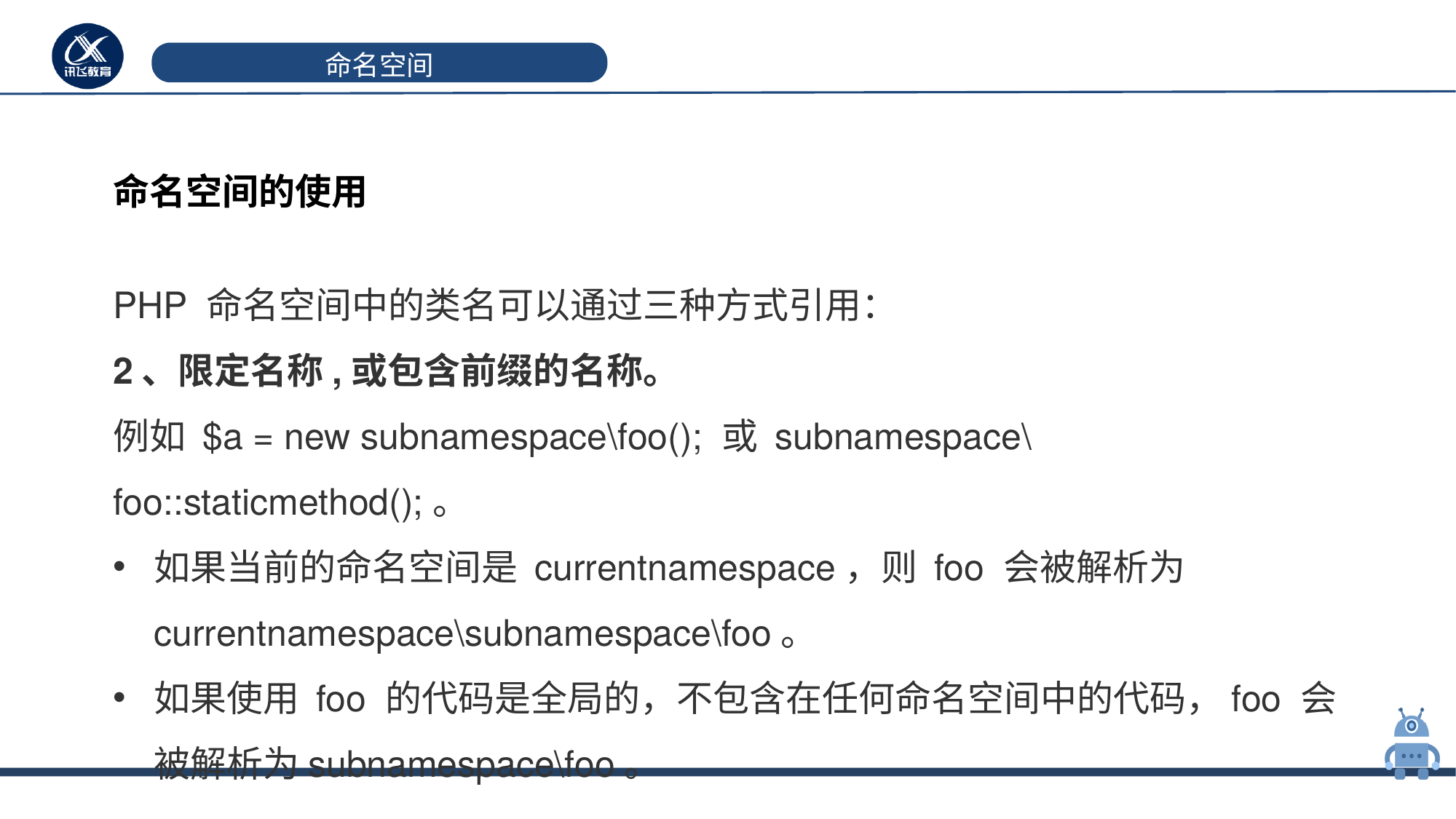

# 命名空间
命名空间的使用
PHP 命名空间中的类名可以通过三种方式引用：
2、限定名称,或包含前缀的名称。
例如 $a = new subnamespace\foo(); 或 subnamespace\foo::staticmethod();。
如果当前的命名空间是 currentnamespace，则 foo 会被解析为 currentnamespace\subnamespace\foo。
如果使用 foo 的代码是全局的，不包含在任何命名空间中的代码，foo 会被解析为subnamespace\foo。